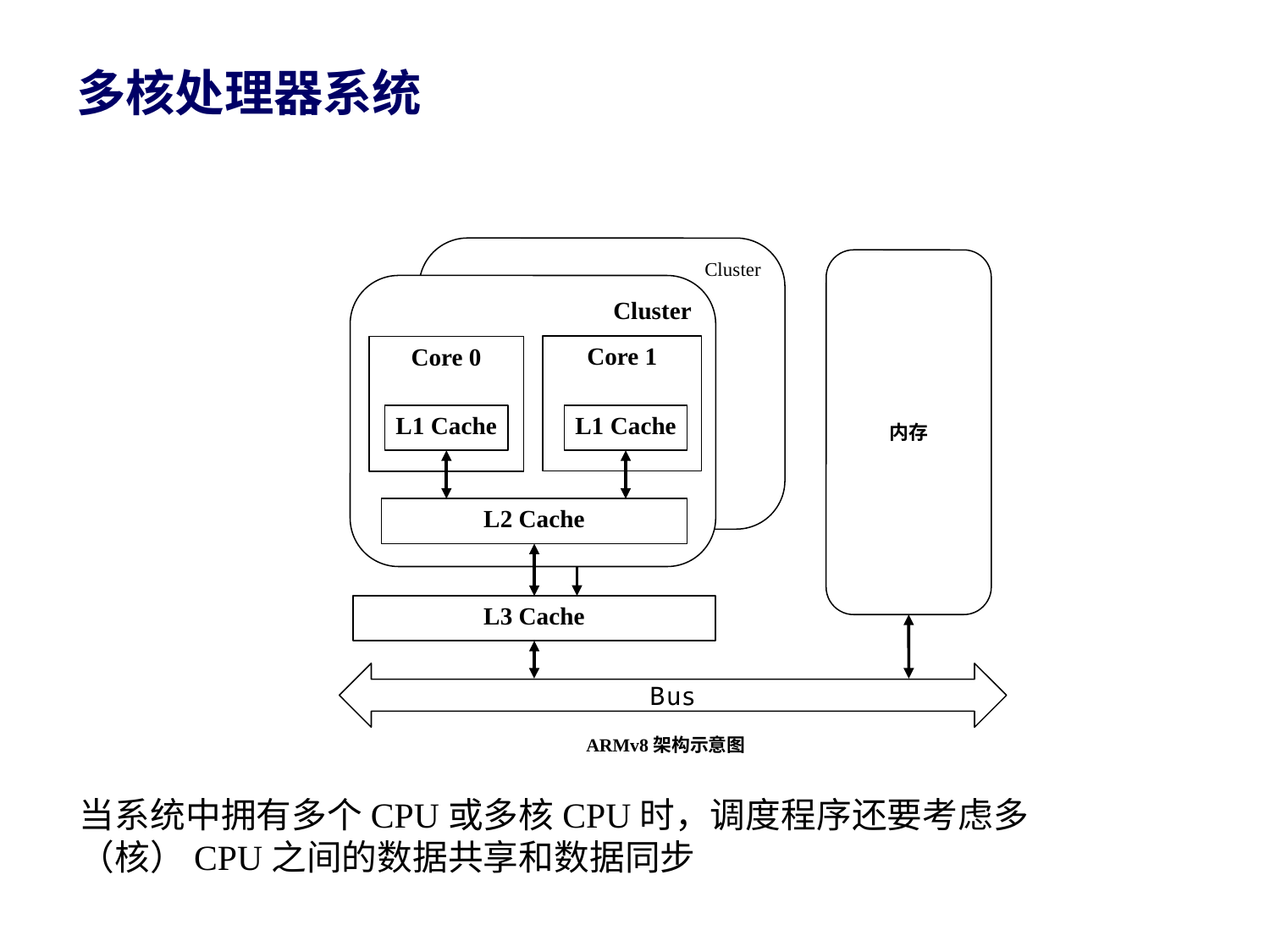

# 多核处理器系统
Cluster
内存
Cluster
Core 1
Core 0
L1 Cache
L1 Cache
L2 Cache
L3 Cache
Bus
ARMv8架构示意图
当系统中拥有多个CPU或多核CPU时，调度程序还要考虑多（核）CPU之间的数据共享和数据同步